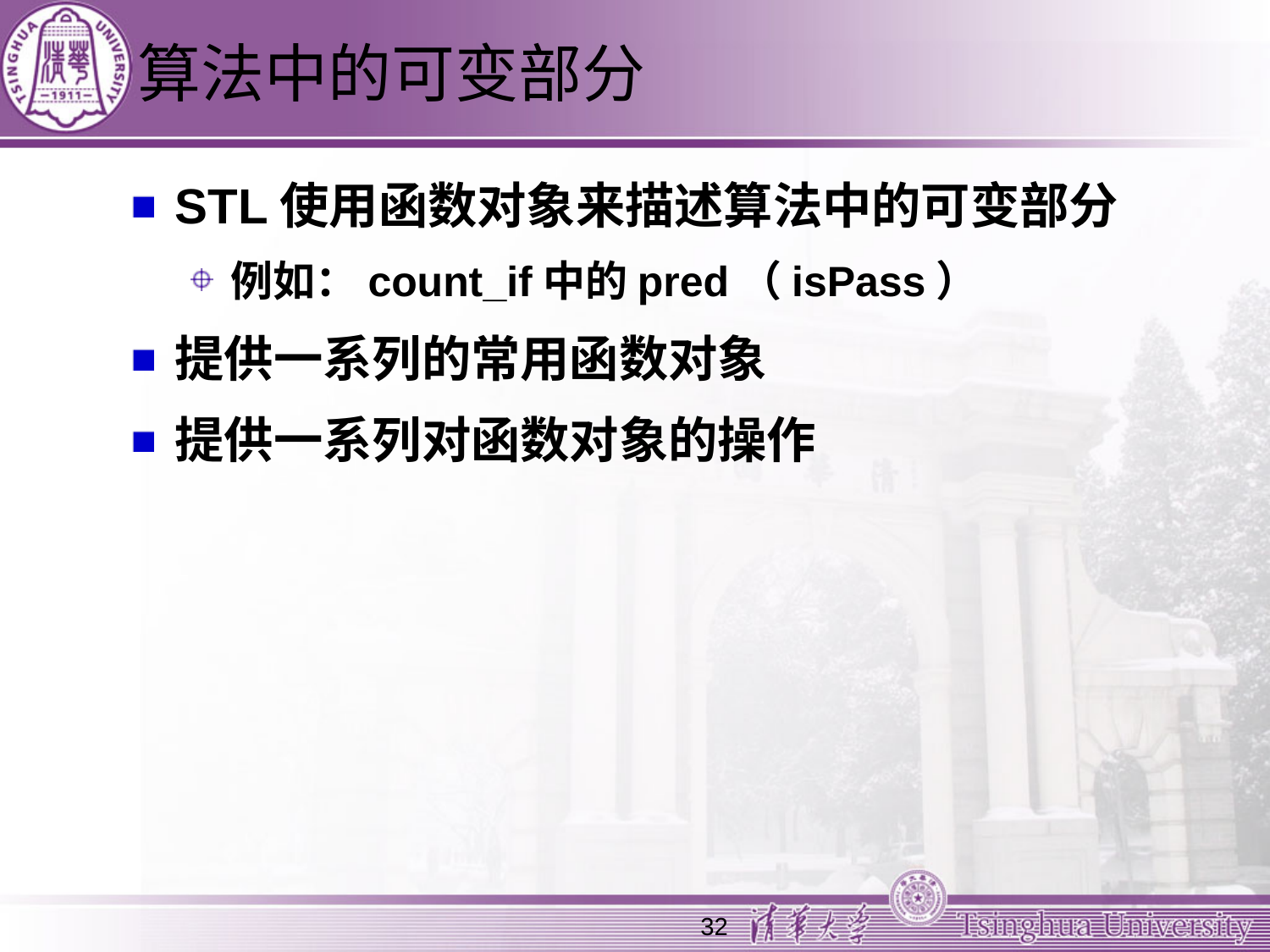

# 算法中的可变部分
STL使用函数对象来描述算法中的可变部分
例如：count_if中的pred（isPass）
提供一系列的常用函数对象
提供一系列对函数对象的操作
32